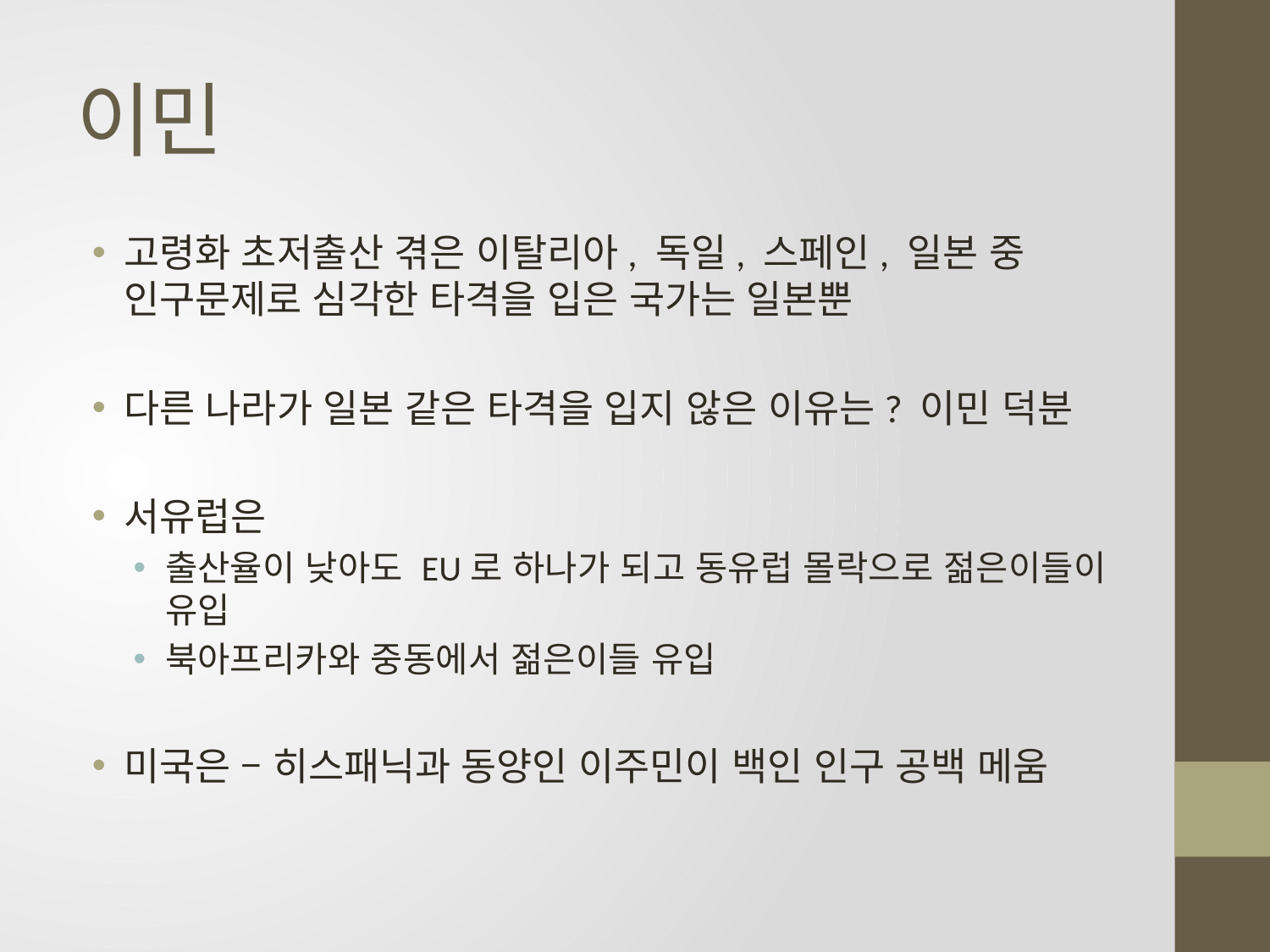

# 이민
고령화 초저출산 겪은 이탈리아, 독일, 스페인, 일본 중 인구문제로 심각한 타격을 입은 국가는 일본뿐

다른 나라가 일본 같은 타격을 입지 않은 이유는? 이민 덕분

서유럽은
출산율이 낮아도 EU로 하나가 되고 동유럽 몰락으로 젊은이들이 유입
북아프리카와 중동에서 젊은이들 유입

미국은 – 히스패닉과 동양인 이주민이 백인 인구 공백 메움